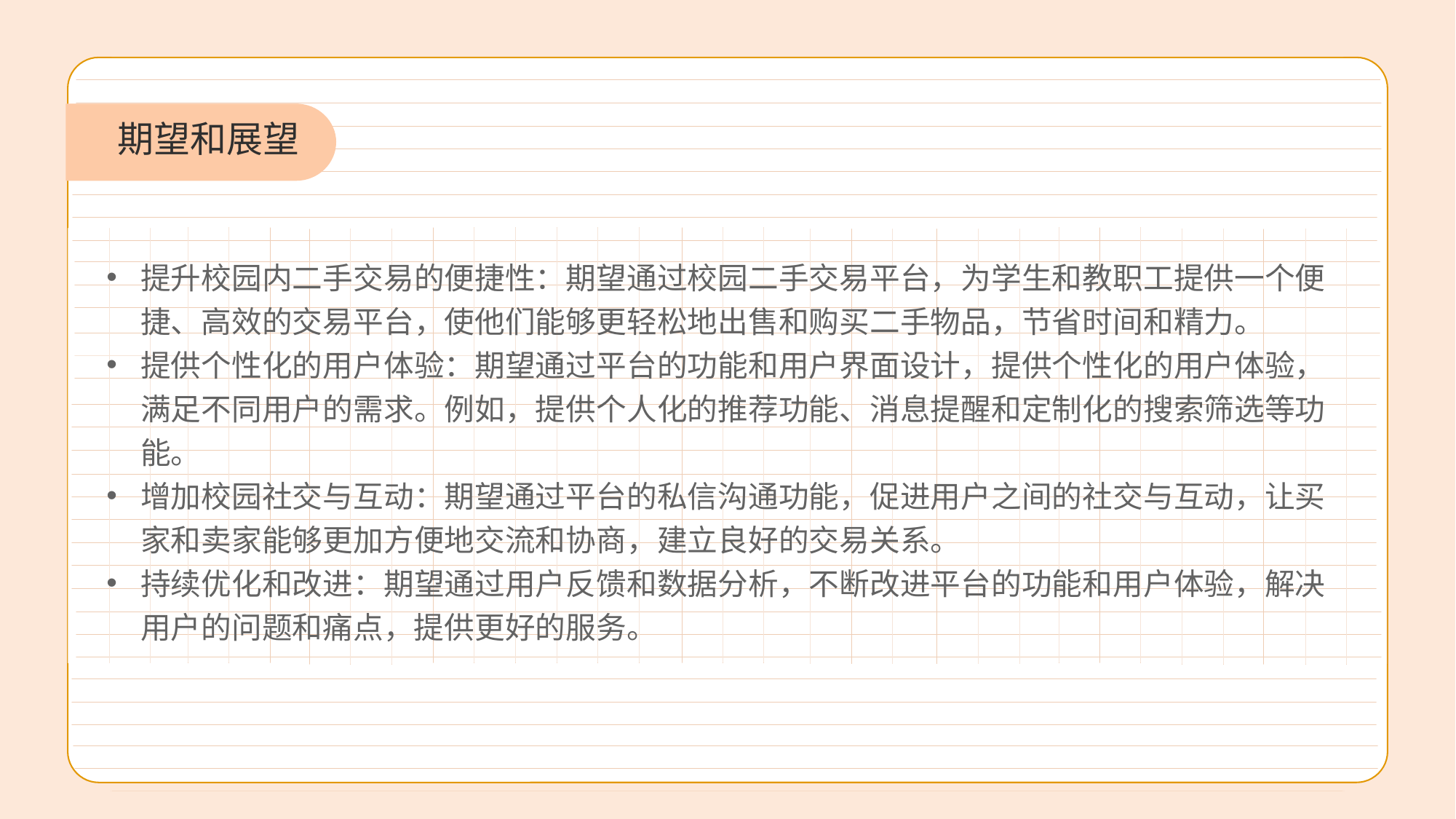

期望和展望
提升校园内二手交易的便捷性：期望通过校园二手交易平台，为学生和教职工提供一个便捷、高效的交易平台，使他们能够更轻松地出售和购买二手物品，节省时间和精力。
提供个性化的用户体验：期望通过平台的功能和用户界面设计，提供个性化的用户体验，满足不同用户的需求。例如，提供个人化的推荐功能、消息提醒和定制化的搜索筛选等功能。
增加校园社交与互动：期望通过平台的私信沟通功能，促进用户之间的社交与互动，让买家和卖家能够更加方便地交流和协商，建立良好的交易关系。
持续优化和改进：期望通过用户反馈和数据分析，不断改进平台的功能和用户体验，解决用户的问题和痛点，提供更好的服务。